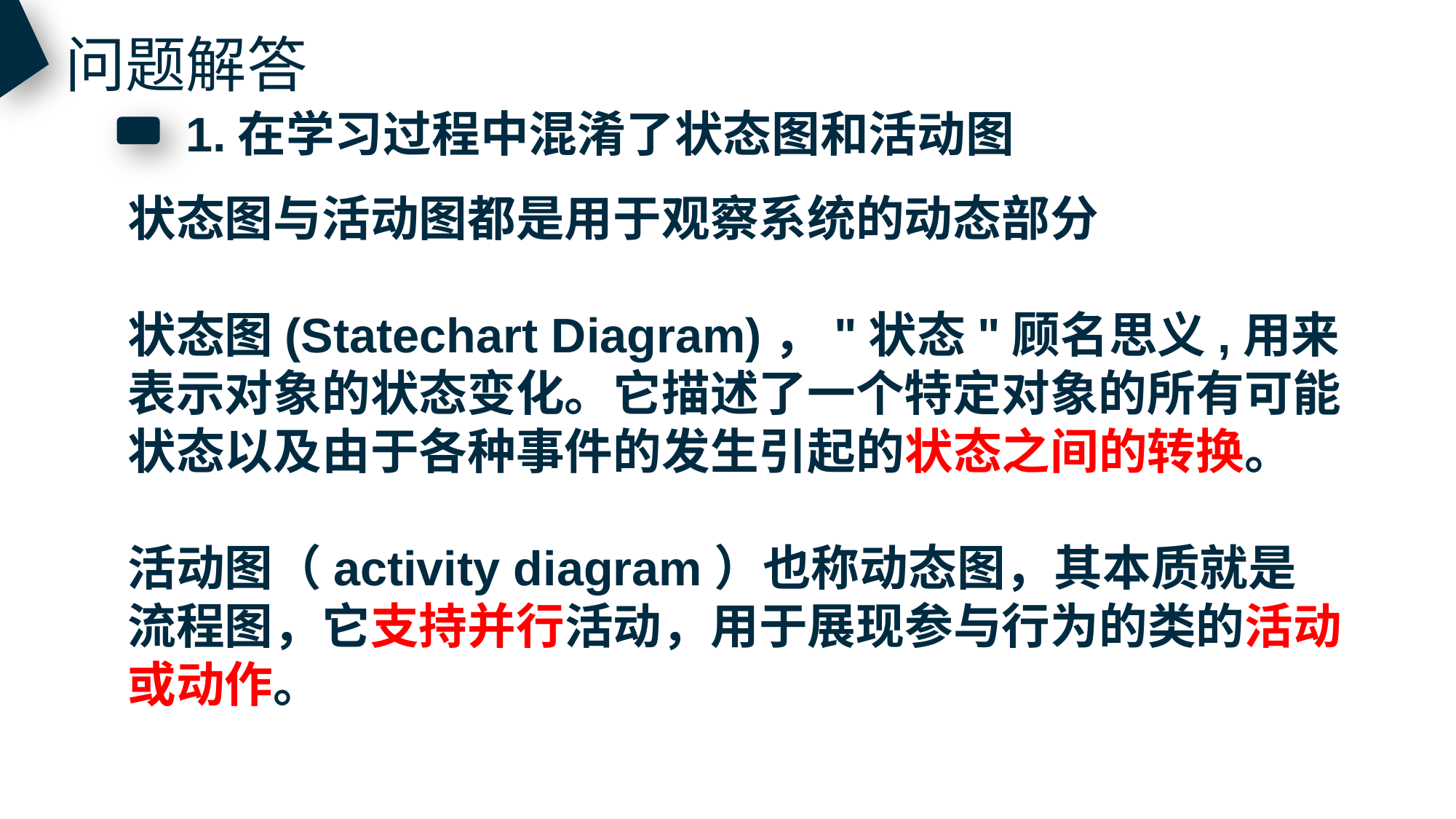

问题解答
1.在学习过程中混淆了状态图和活动图

状态图与活动图都是用于观察系统的动态部分

状态图(Statechart Diagram)，"状态"顾名思义,用来表示对象的状态变化。它描述了一个特定对象的所有可能状态以及由于各种事件的发生引起的状态之间的转换。

活动图（activity diagram）也称动态图，其本质就是流程图，它支持并行活动，用于展现参与行为的类的活动或动作。